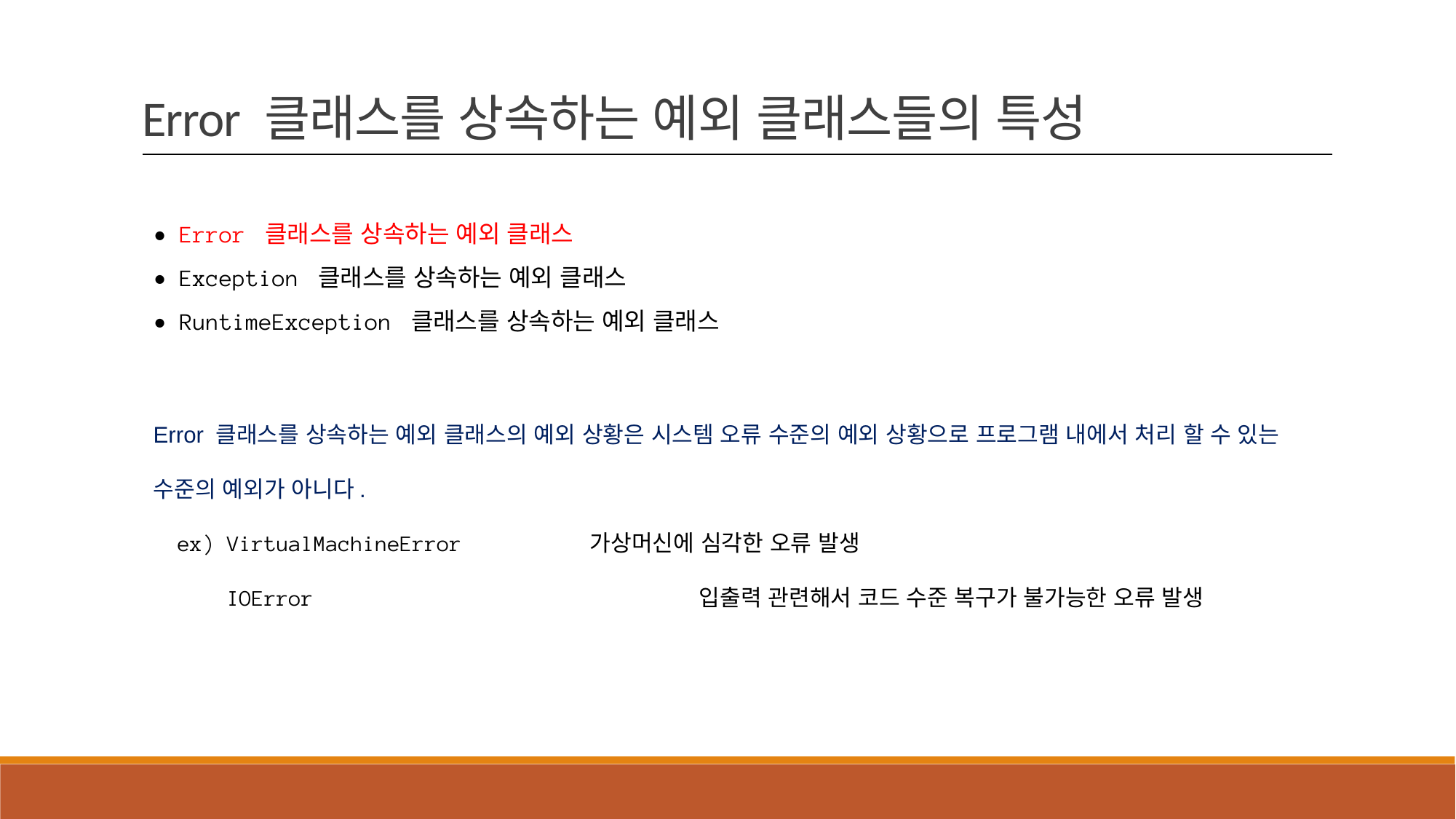

Error 클래스를 상속하는 예외 클래스들의 특성
• Error 클래스를 상속하는 예외 클래스
• Exception 클래스를 상속하는 예외 클래스
• RuntimeException 클래스를 상속하는 예외 클래스
Error 클래스를 상속하는 예외 클래스의 예외 상황은 시스템 오류 수준의 예외 상황으로 프로그램 내에서 처리 할 수 있는 수준의 예외가 아니다.
  ex) VirtualMachineError 		가상머신에 심각한 오류 발생
      IOError 				입출력 관련해서 코드 수준 복구가 불가능한 오류 발생